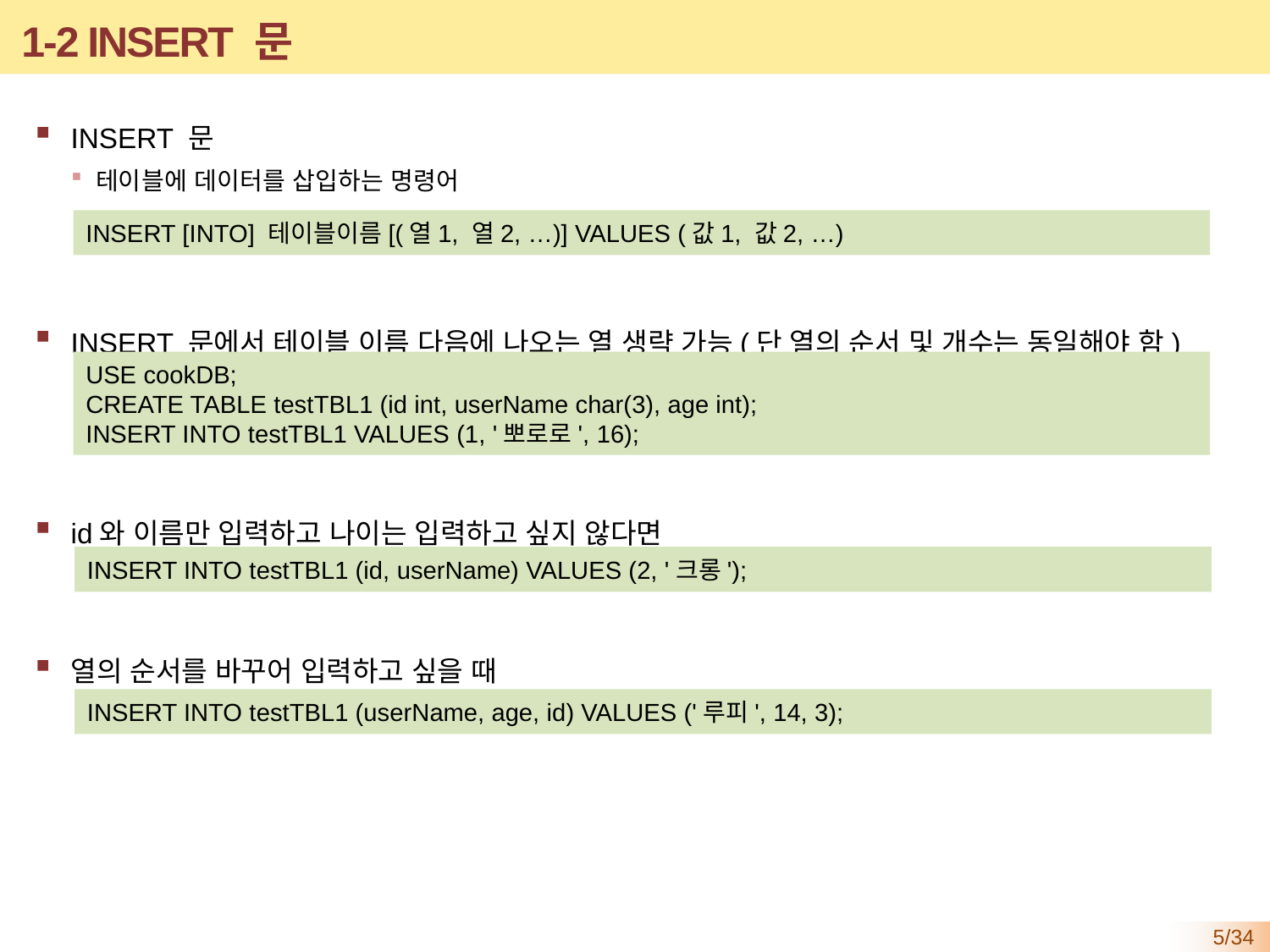

# 1-2 INSERT 문
INSERT 문
테이블에 데이터를 삽입하는 명령어

INSERT 문에서 테이블 이름 다음에 나오는 열 생략 가능(단 열의 순서 및 개수는 동일해야 함)

id와 이름만 입력하고 나이는 입력하고 싶지 않다면

열의 순서를 바꾸어 입력하고 싶을 때

INSERT [INTO] 테이블이름[(열1, 열2, …)] VALUES (값1, 값2, …)
USE cookDB;
CREATE TABLE testTBL1 (id int, userName char(3), age int);
INSERT INTO testTBL1 VALUES (1, '뽀로로', 16);
INSERT INTO testTBL1 (id, userName) VALUES (2, '크롱');
INSERT INTO testTBL1 (userName, age, id) VALUES ('루피', 14, 3);